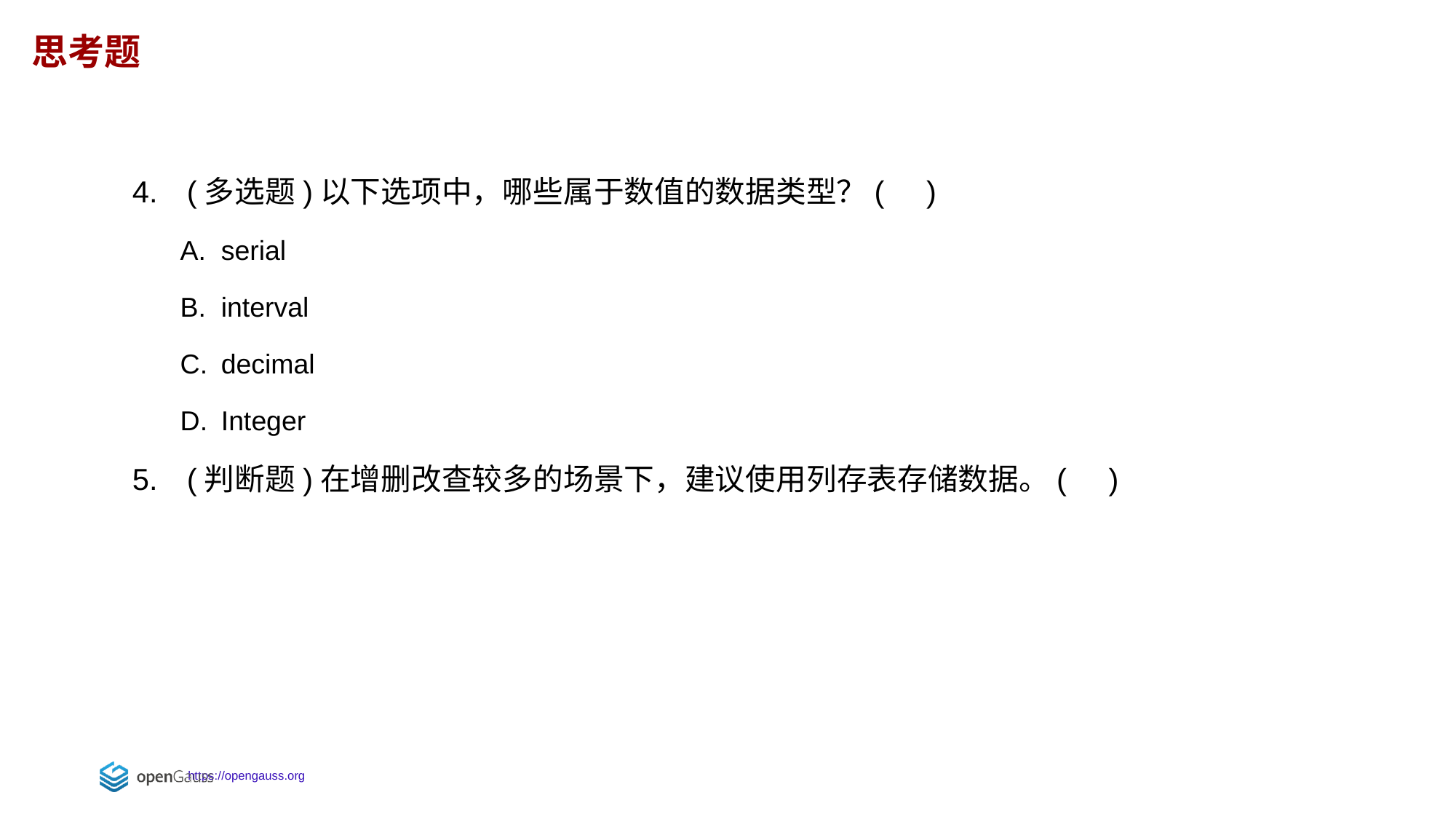

思考题
(多选题)以下选项中，哪些属于数值的数据类型？(     )
serial
interval
decimal
Integer
(判断题)在增删改查较多的场景下，建议使用列存表存储数据。(     )